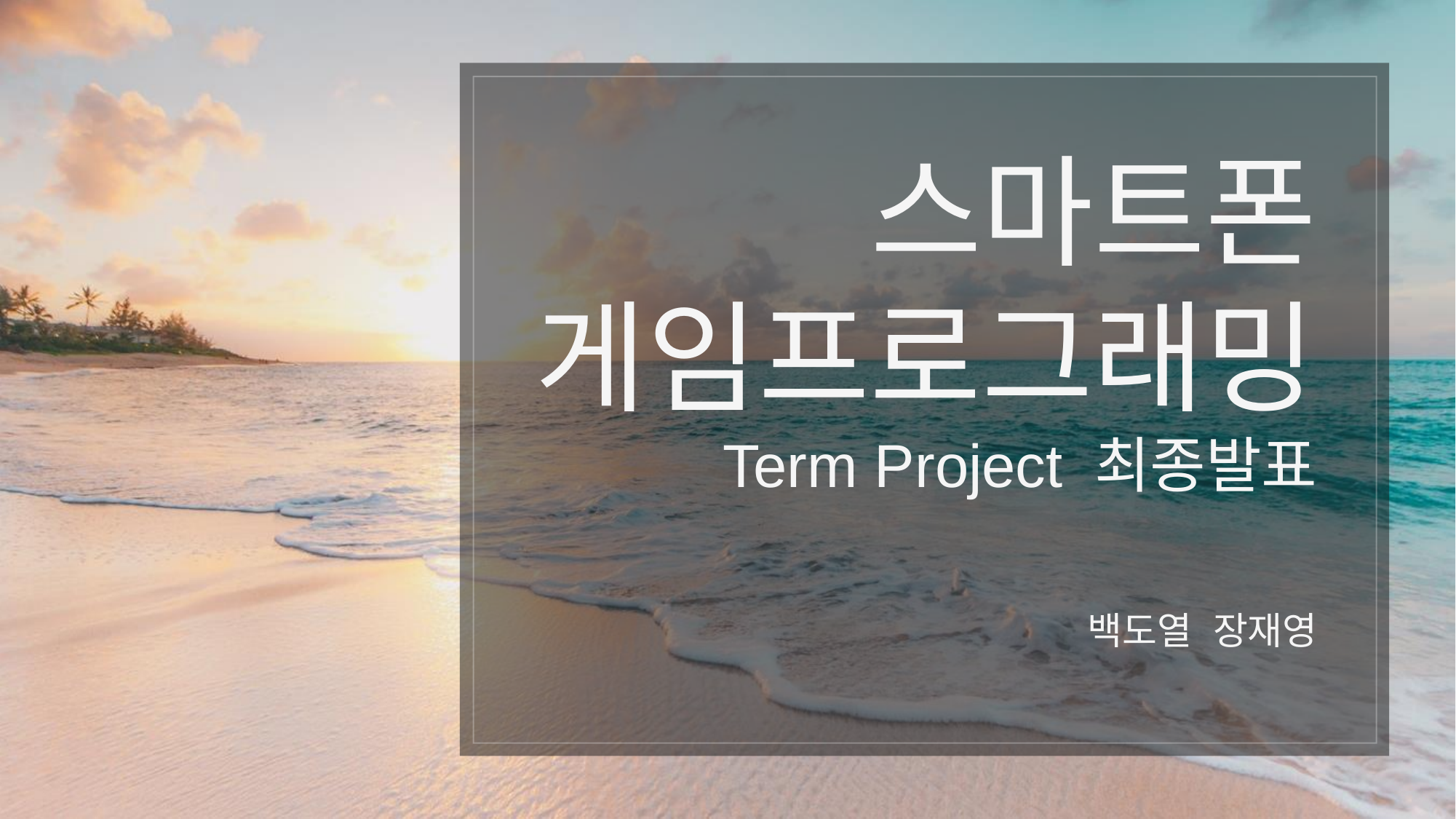

스마트폰 게임프로그래밍
Term Project 최종발표
백도열  장재영